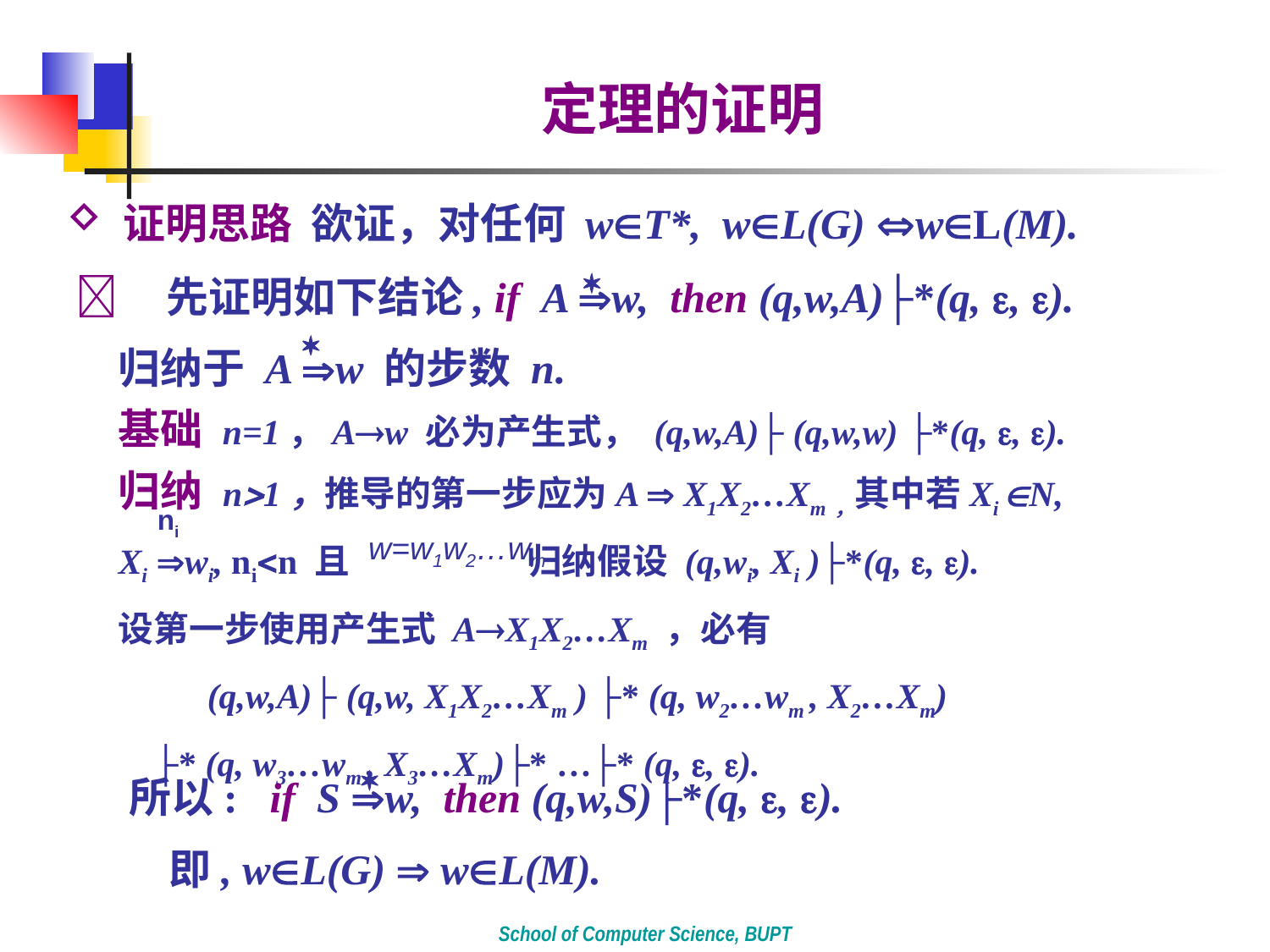

定理的证明
 证明思路  欲证，对任何 w∈T*,  w∈L(G) ⇔w∈L(M).
∗
⇒    先证明如下结论, if  A ⇒w,  then (q,w,A)├*(q, ε, ε).
∗
归纳于 A ⇒w 的步数 n.
基础 n=1，A→w 必为产生式， (q,w,A)├ (q,w,w) ├*(q, ε, ε).
归纳 n>1，推导的第一步应为A ⇒ X1X2…Xm，其中若Xi ∈N,
Xi ⇒wi, ni<n 且                      归纳假设 (q,wi, Xi )├*(q, ε, ε).
设第一步使用产生式 A→X1X2…Xm ，必有
          (q,w,A)├ (q,w, X1X2…Xm ) ├* (q, w2…wm , X2…Xm)
    ├* (q, w3…wm , X3…Xm)├* …├* (q, ε, ε).
ni
w=w1w2…wm
∗
所以:   if  S ⇒w,  then (q,w,S)├*(q, ε, ε).
即, w∈L(G) ⇒ w∈L(M).
School of Computer Science, BUPT
7